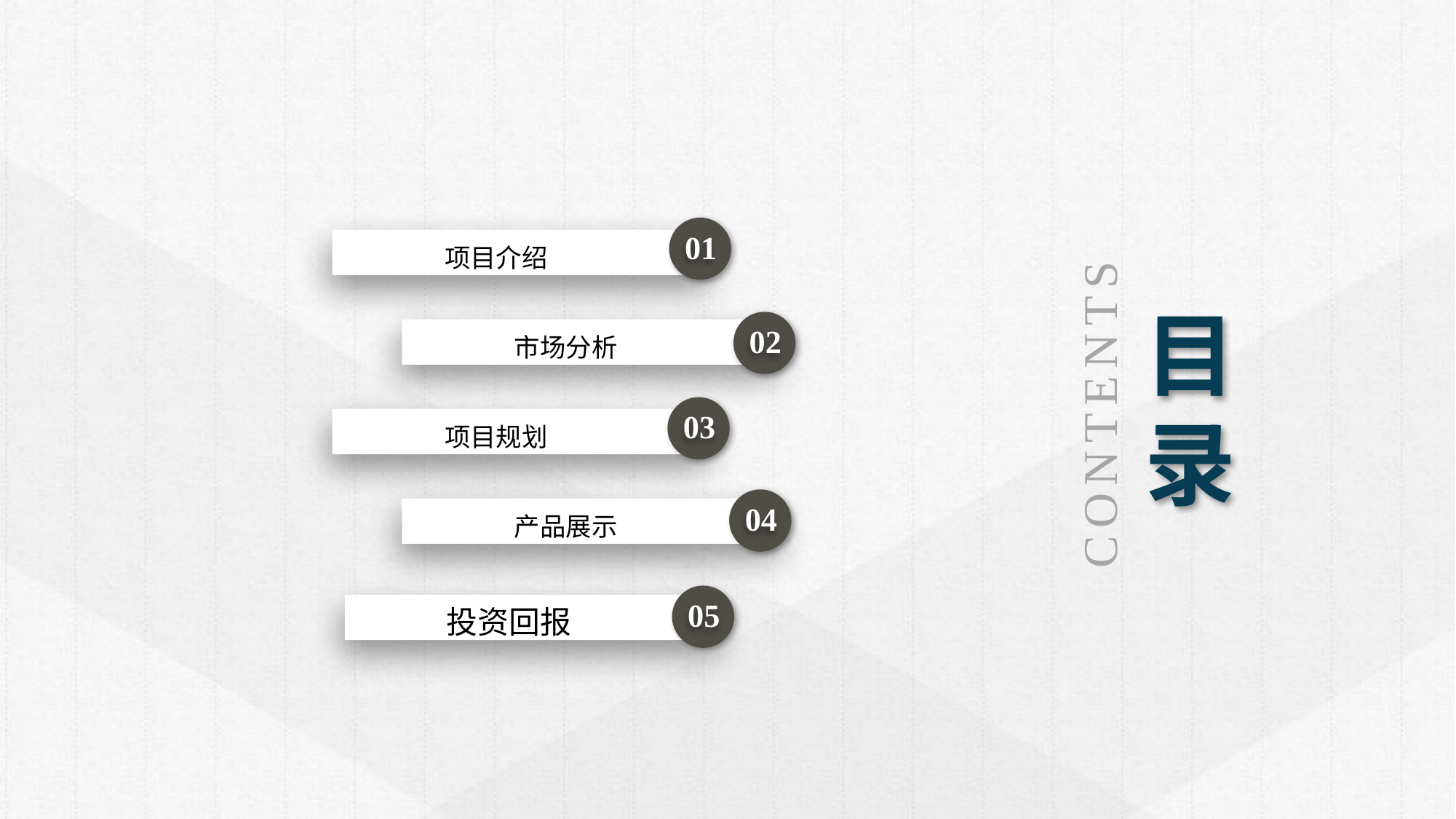

01

项目介绍
02

市场分析
目录
CONTENTS
03

项目规划
04

产品展示
05

投资回报